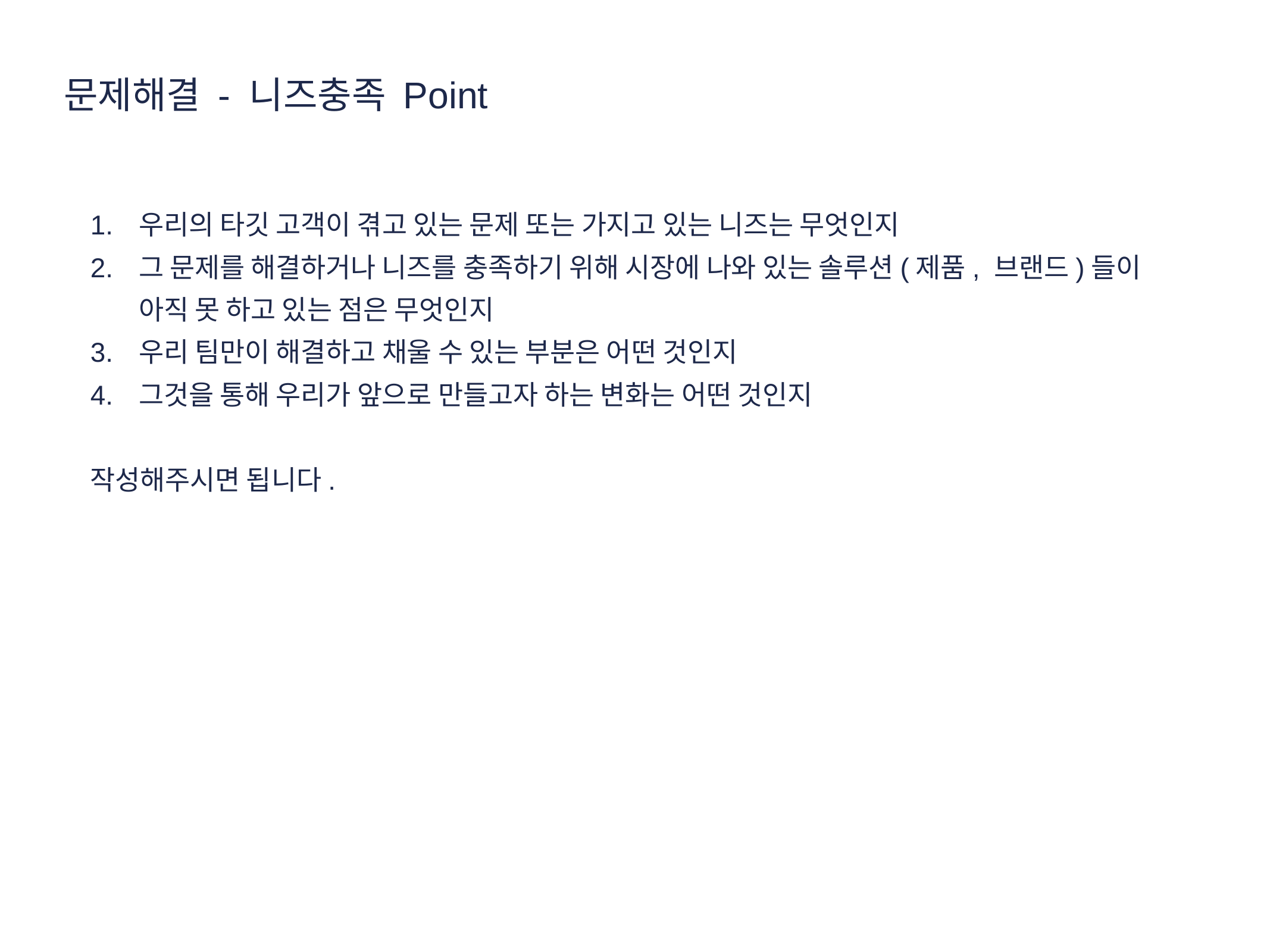

문제해결 - 니즈충족 Point
우리의 타깃 고객이 겪고 있는 문제 또는 가지고 있는 니즈는 무엇인지
그 문제를 해결하거나 니즈를 충족하기 위해 시장에 나와 있는 솔루션(제품, 브랜드)들이 아직 못 하고 있는 점은 무엇인지
우리 팀만이 해결하고 채울 수 있는 부분은 어떤 것인지
그것을 통해 우리가 앞으로 만들고자 하는 변화는 어떤 것인지

작성해주시면 됩니다.